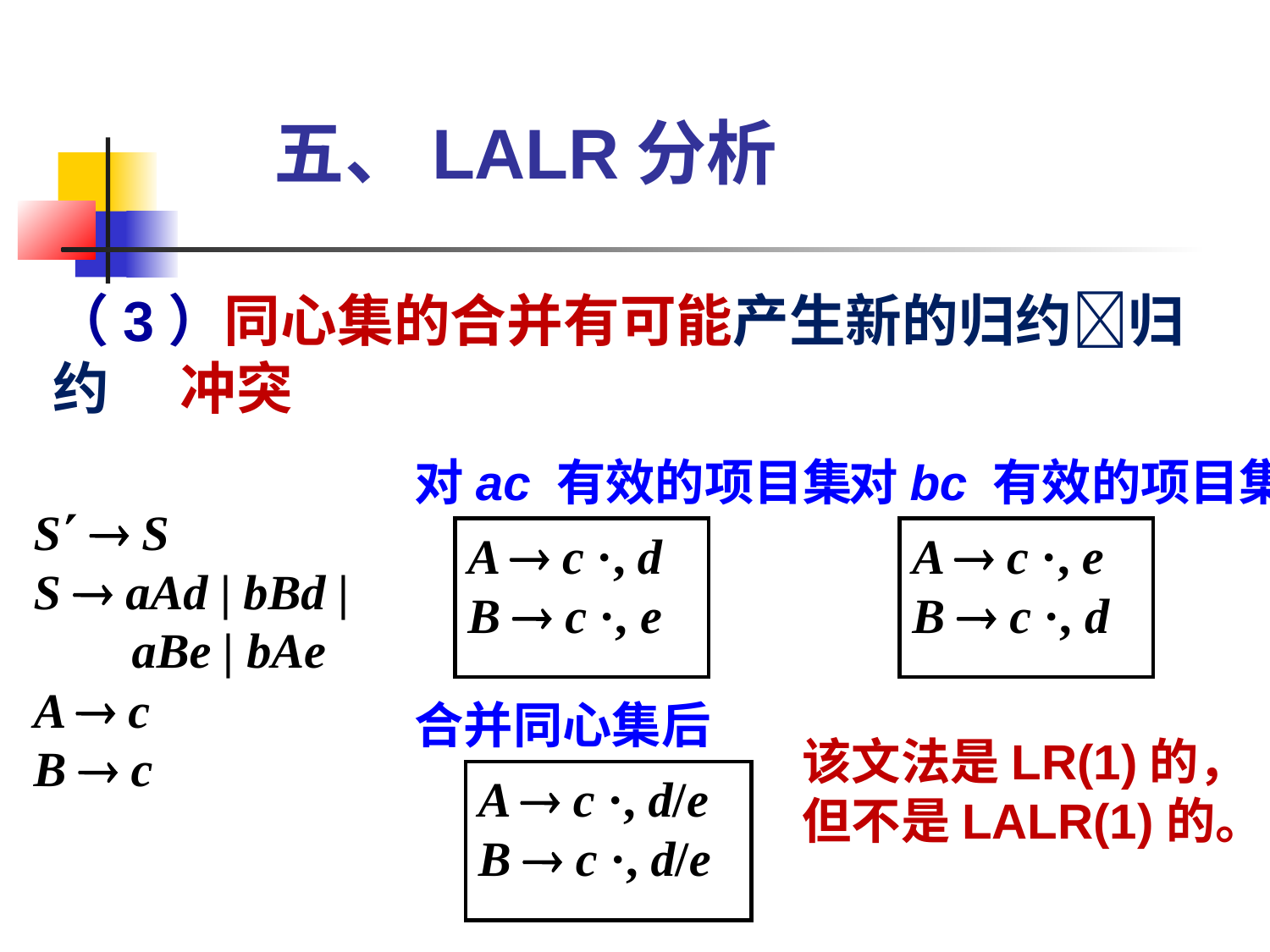

五、LALR分析
（3）同心集的合并有可能产生新的归约−归约	冲突
对ac 有效的项目集
对bc 有效的项目集
S′ → S
S → aAd | bBd |
        aBe | bAe
A → c
B → c
A → c ·, d
B → c ·, e
A → c ·, e
B → c ·, d
合并同心集后
该文法是LR(1)的，
但不是LALR(1)的。
A → c ·, d/e
B → c ·, d/e